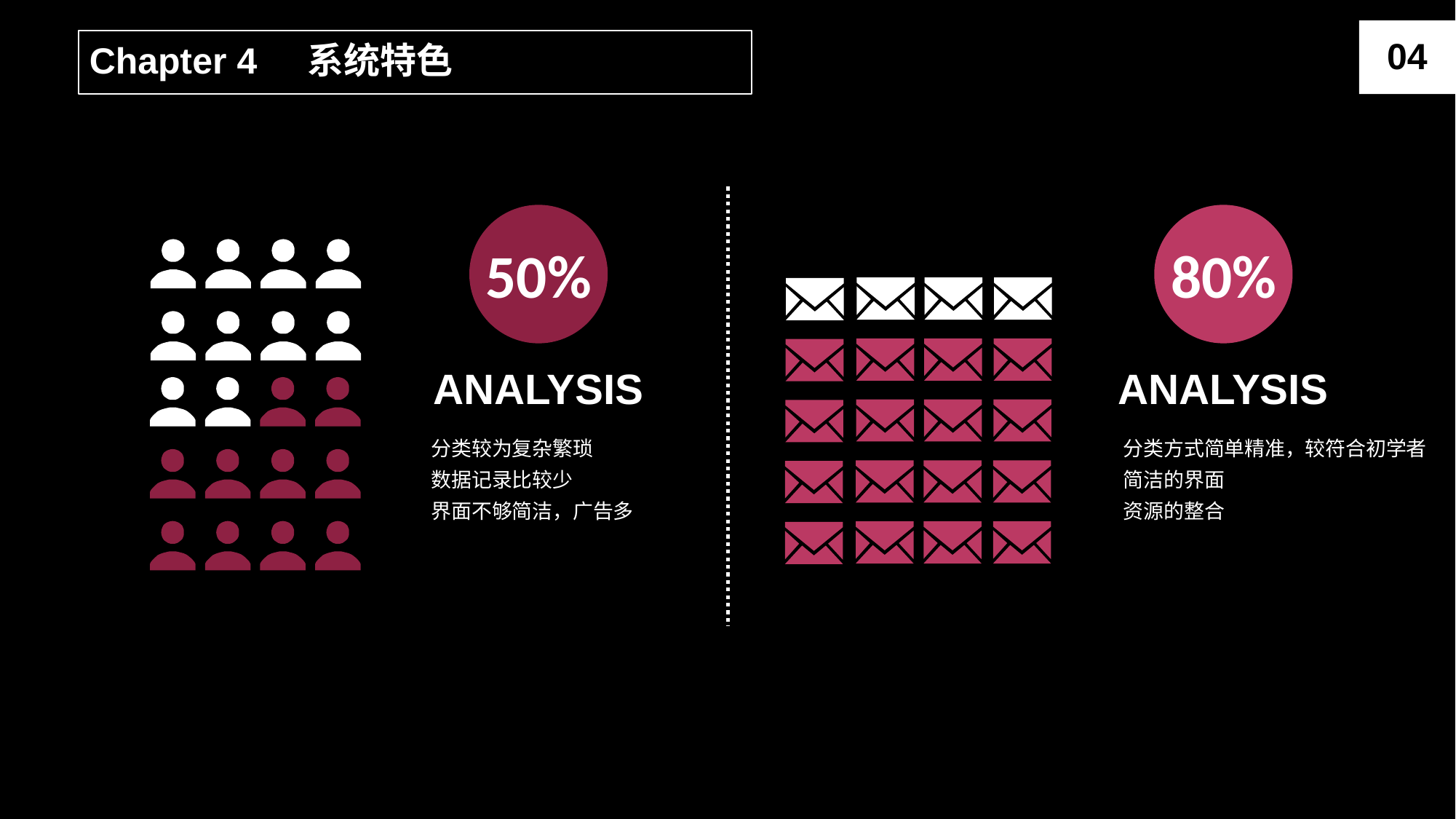

04
Chapter 4	系统特色

50%
80%

ANALYSIS
ANALYSIS

分类较为复杂繁琐
数据记录比较少
界面不够简洁，广告多
分类方式简单精准，较符合初学者
简洁的界面
资源的整合